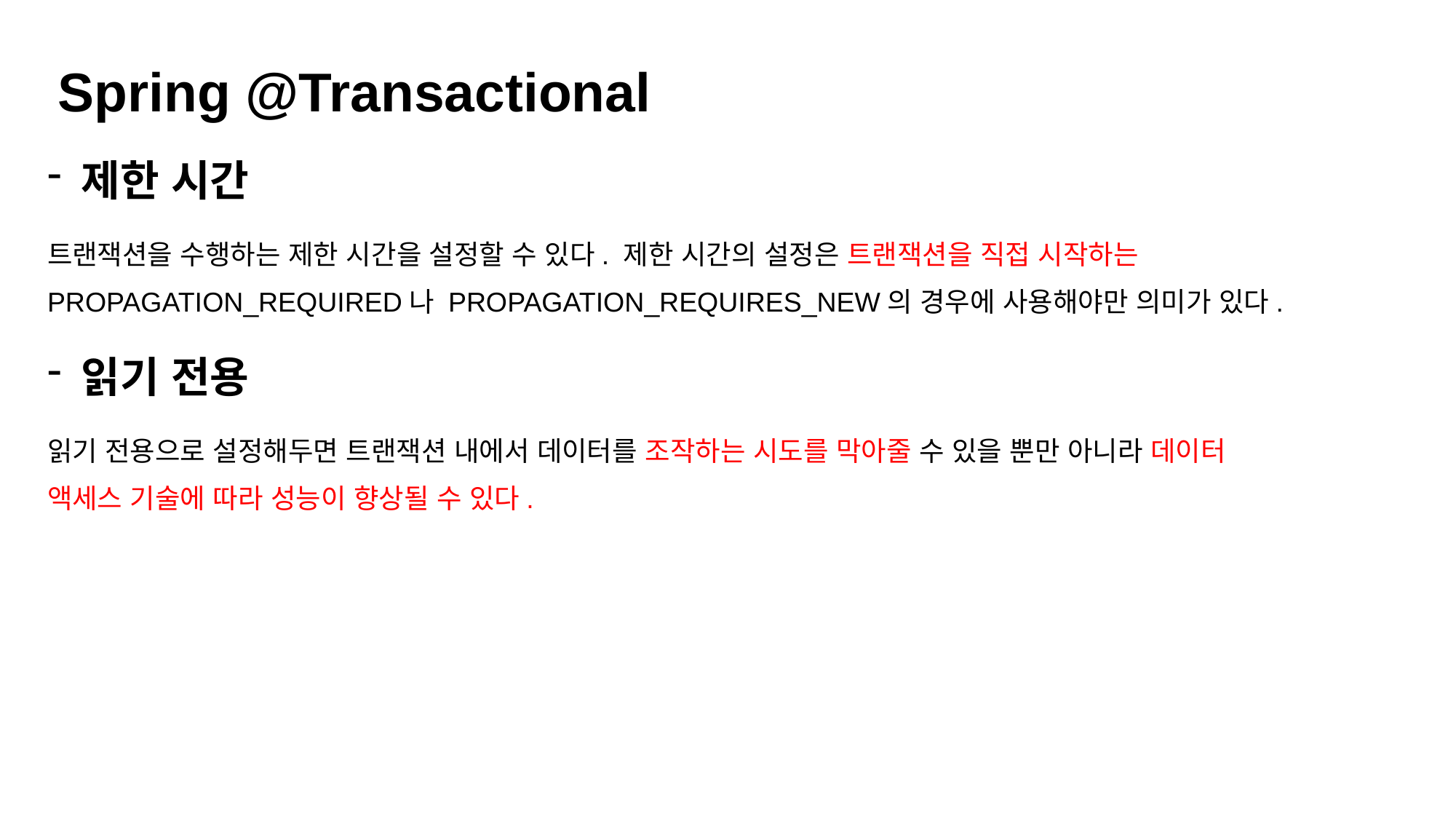

Spring @Transactional
제한 시간

트랜잭션을 수행하는 제한 시간을 설정할 수 있다. 제한 시간의 설정은 트랜잭션을 직접 시작하는

PROPAGATION_REQUIRED나 PROPAGATION_REQUIRES_NEW의 경우에 사용해야만 의미가 있다.

읽기 전용

읽기 전용으로 설정해두면 트랜잭션 내에서 데이터를 조작하는 시도를 막아줄 수 있을 뿐만 아니라 데이터

액세스 기술에 따라 성능이 향상될 수 있다.